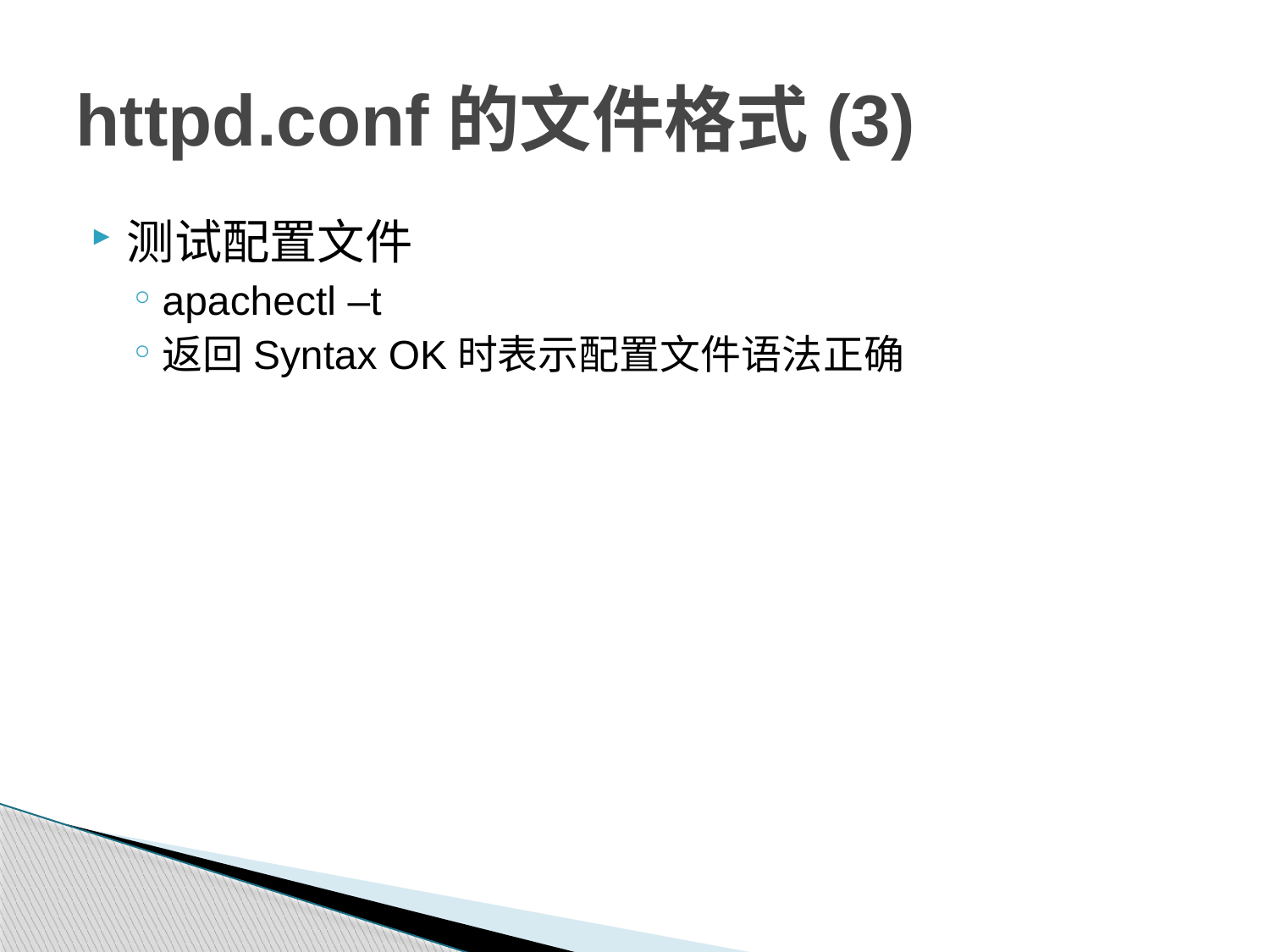

# httpd.conf的文件格式(3)
测试配置文件
apachectl –t
返回Syntax OK时表示配置文件语法正确